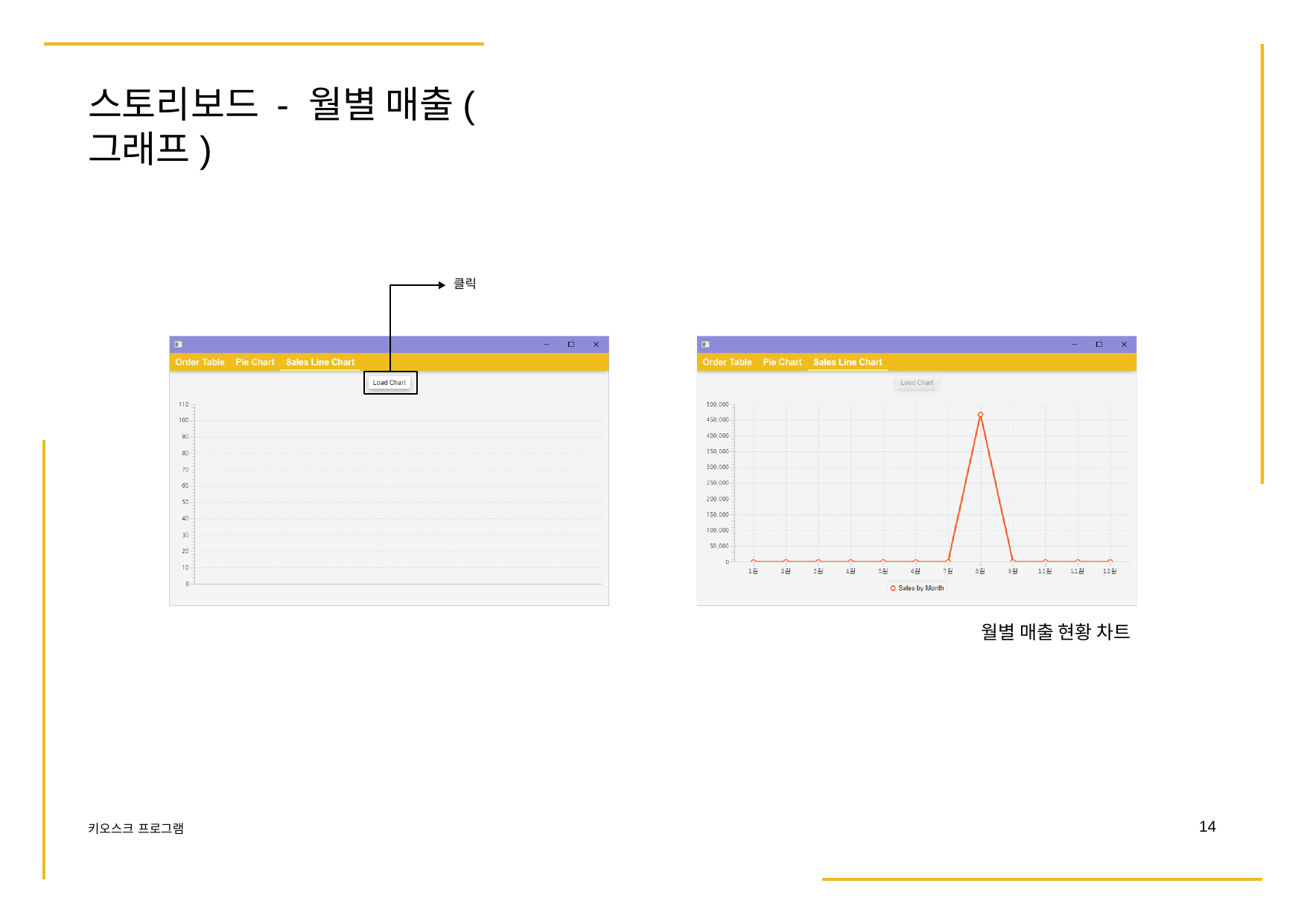

# 스토리보드 - 월별 매출(그래프)
클릭

월별 매출 현황 차트
14
키오스크 프로그램